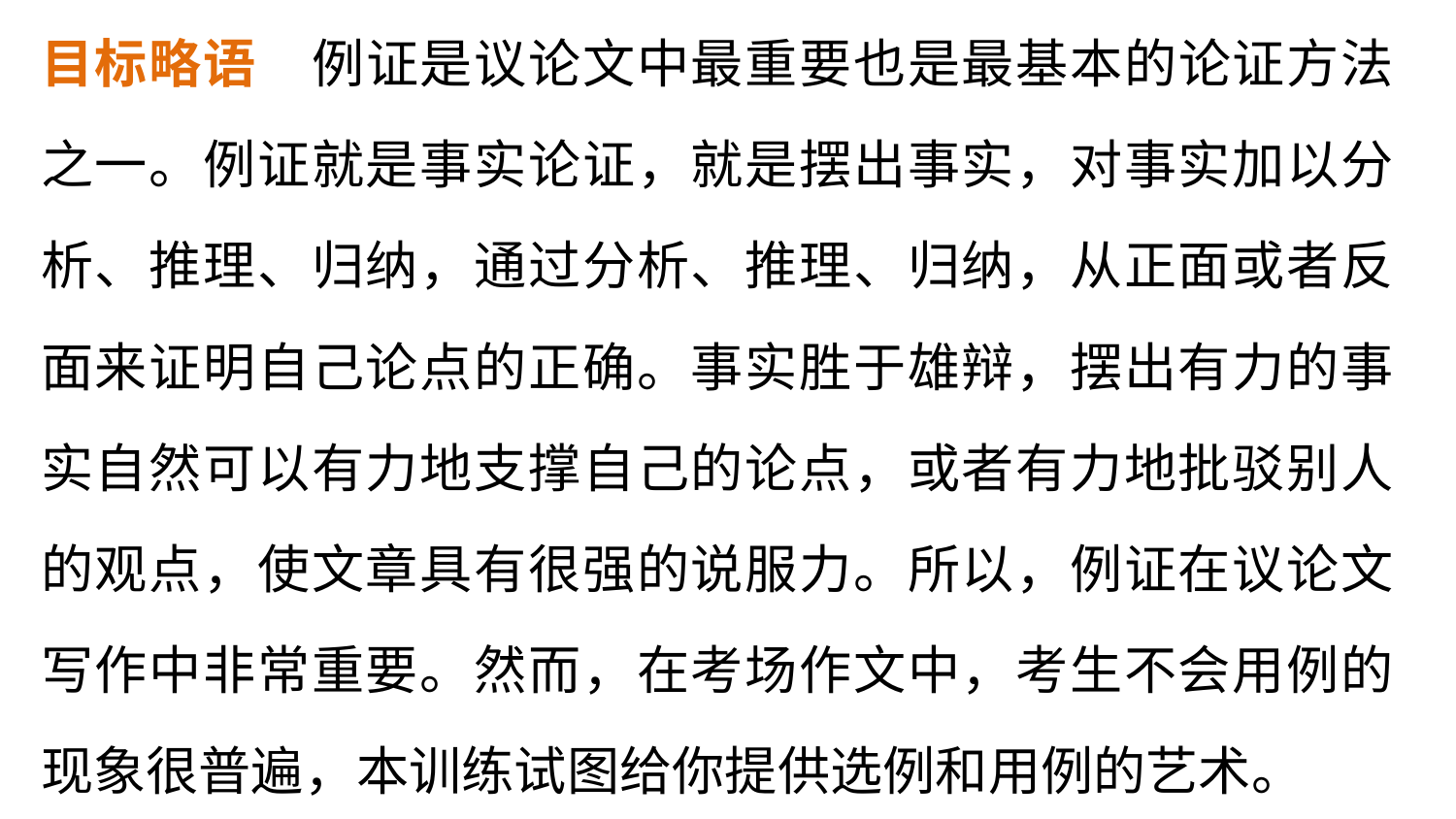

目标略语　例证是议论文中最重要也是最基本的论证方法之一。例证就是事实论证，就是摆出事实，对事实加以分析、推理、归纳，通过分析、推理、归纳，从正面或者反面来证明自己论点的正确。事实胜于雄辩，摆出有力的事实自然可以有力地支撑自己的论点，或者有力地批驳别人的观点，使文章具有很强的说服力。所以，例证在议论文写作中非常重要。然而，在考场作文中，考生不会用例的现象很普遍，本训练试图给你提供选例和用例的艺术。